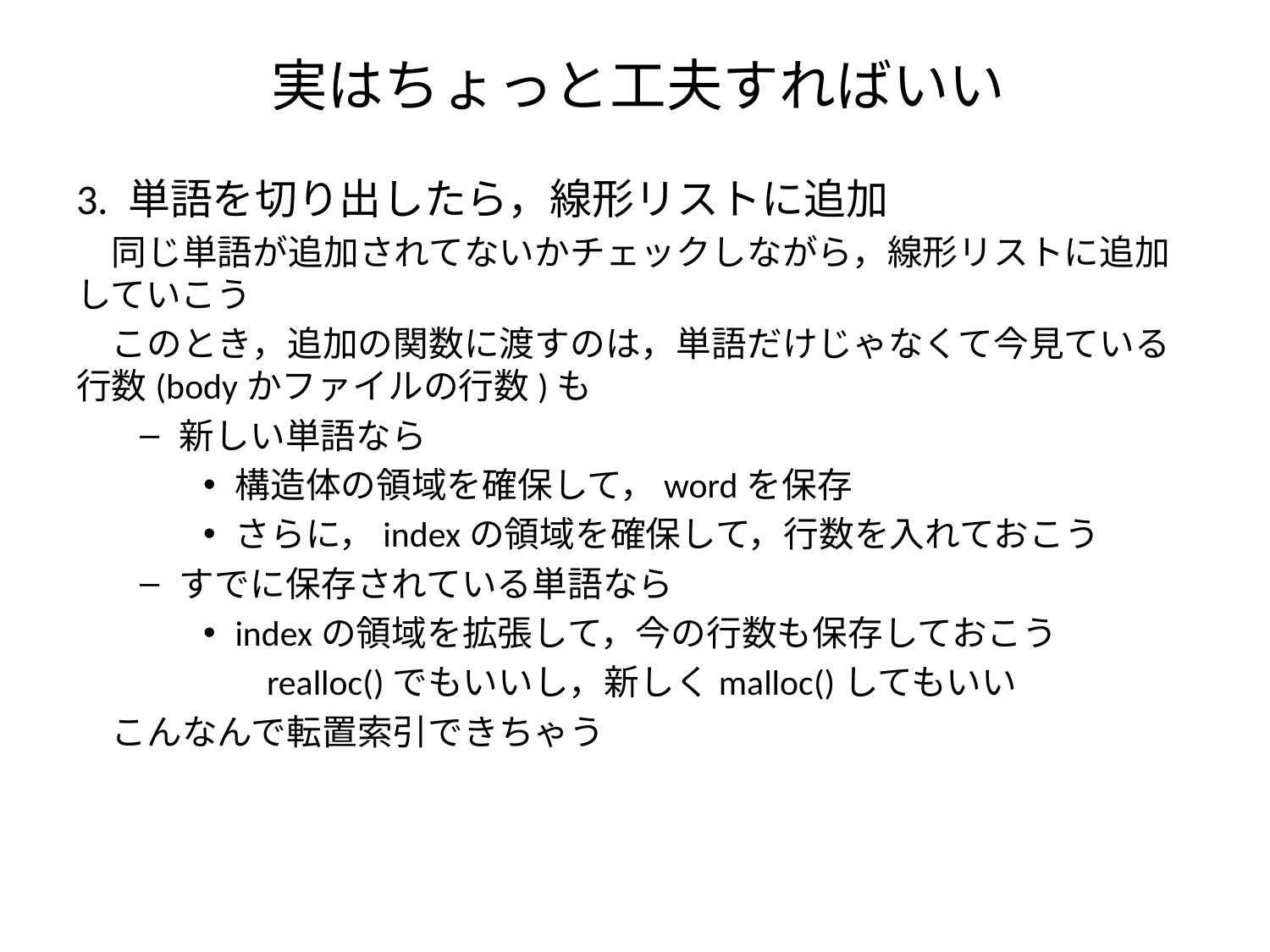

# 実はちょっと工夫すればいい
3. 単語を切り出したら，線形リストに追加
　同じ単語が追加されてないかチェックしながら，線形リストに追加していこう
　このとき，追加の関数に渡すのは，単語だけじゃなくて今見ている行数(bodyかファイルの行数)も
新しい単語なら
構造体の領域を確保して，wordを保存
さらに，indexの領域を確保して，行数を入れておこう
すでに保存されている単語なら
indexの領域を拡張して，今の行数も保存しておこう
realloc()でもいいし，新しくmalloc()してもいい
　こんなんで転置索引できちゃう